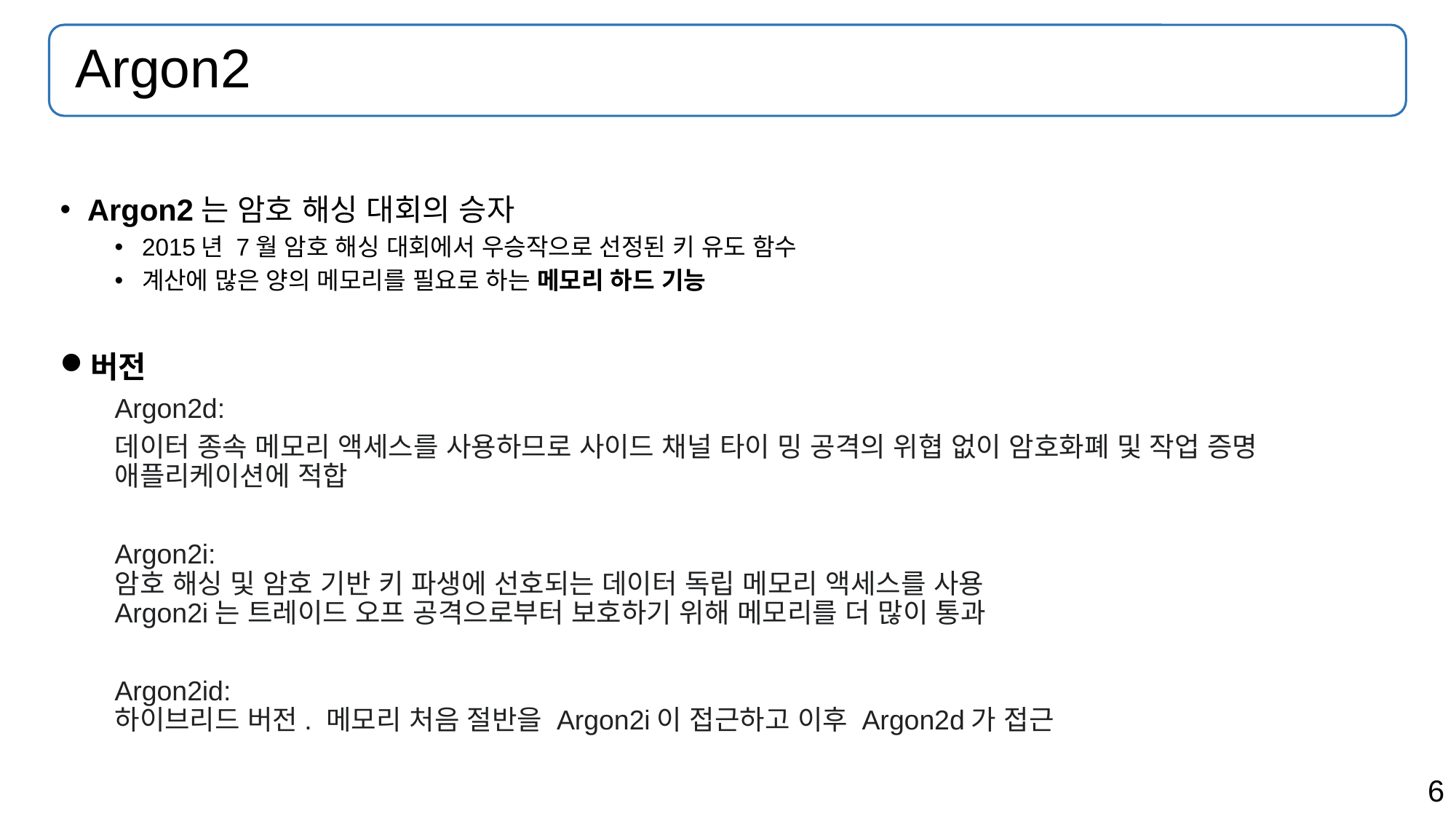

# Argon2

Argon2는 암호 해싱 대회의 승자
2015년 7월 암호 해싱 대회에서 우승작으로 선정된 키 유도 함수
계산에 많은 양의 메모리를 필요로 하는 메모리 하드 기능

버전
Argon2d:
데이터 종속 메모리 액세스를 사용하므로 사이드 채널 타이 밍 공격의 위협 없이 암호화폐 및 작업 증명 애플리케이션에 적합

Argon2i:
암호 해싱 및 암호 기반 키 파생에 선호되는 데이터 독립 메모리 액세스를 사용
Argon2i는 트레이드 오프 공격으로부터 보호하기 위해 메모리를 더 많이 통과

Argon2id:
하이브리드 버전. 메모리 처음 절반을 Argon2i이 접근하고 이후 Argon2d가 접근